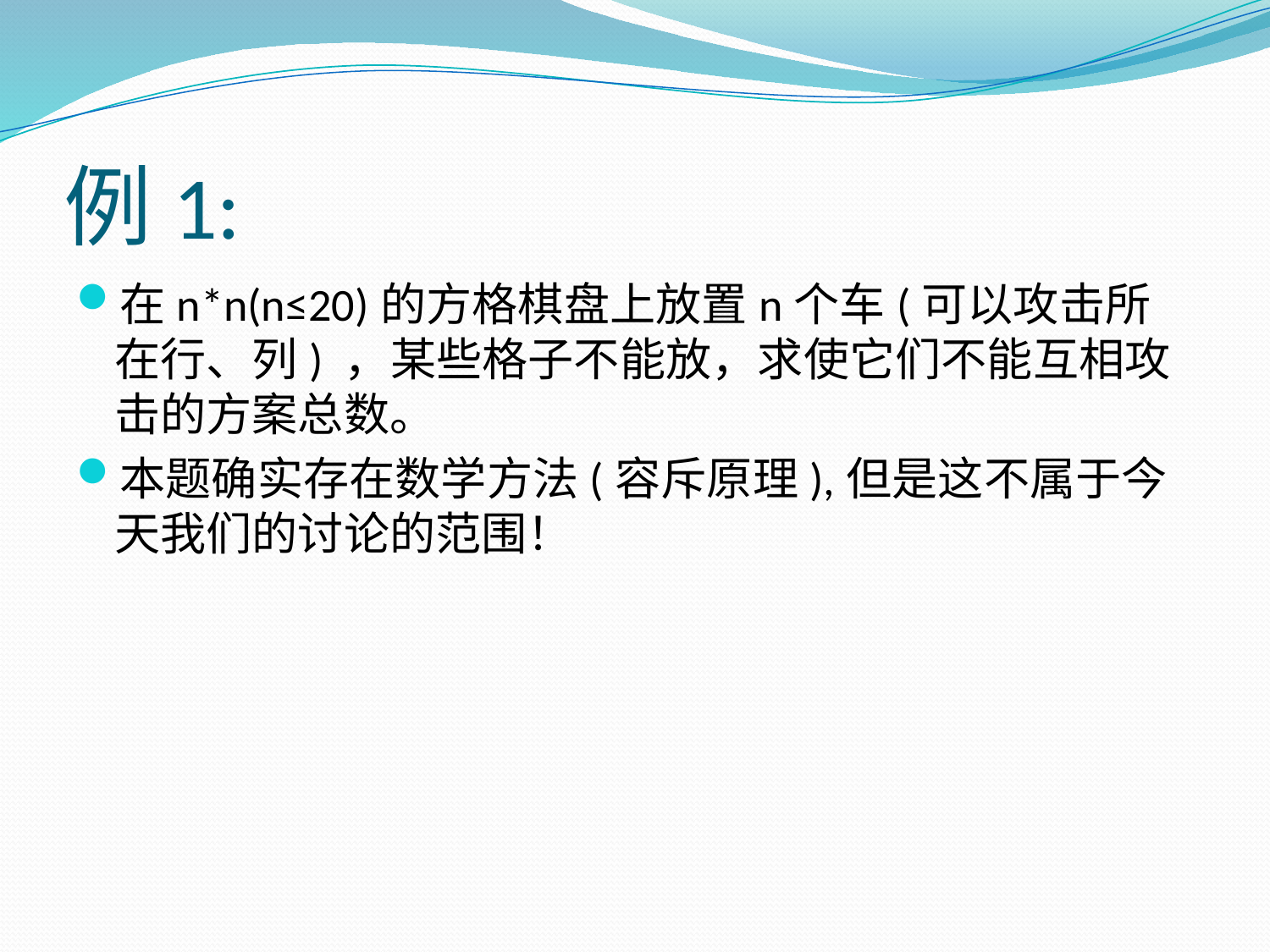

# 例1:
在n*n(n≤20)的方格棋盘上放置n个车(可以攻击所在行、列) ，某些格子不能放，求使它们不能互相攻击的方案总数。
本题确实存在数学方法(容斥原理),但是这不属于今天我们的讨论的范围！